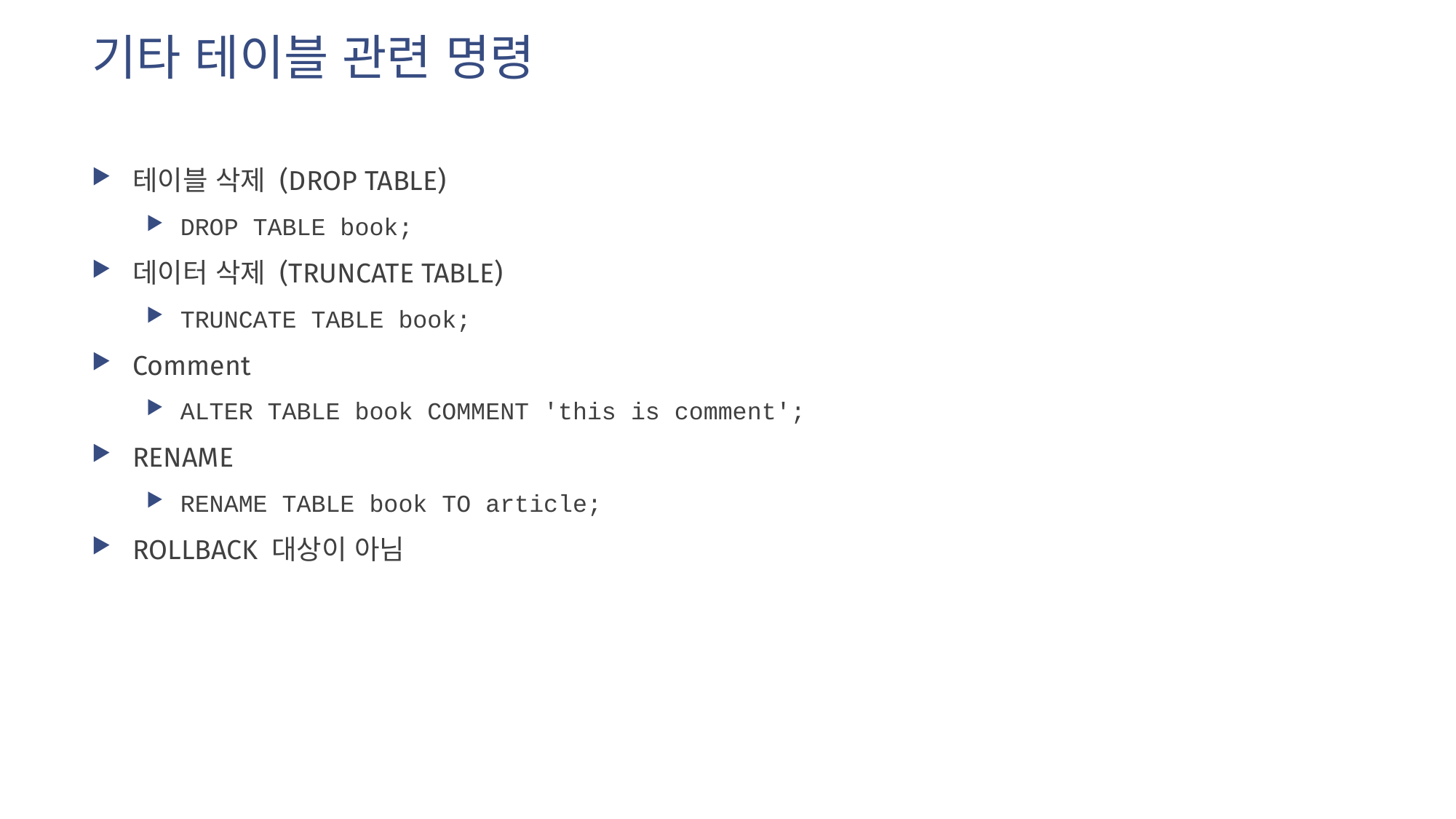

# 기타 테이블 관련 명령
테이블 삭제 (DROP TABLE)
DROP TABLE book;
데이터 삭제 (TRUNCATE TABLE)
TRUNCATE TABLE book;
Comment
ALTER TABLE book COMMENT 'this is comment';
RENAME
RENAME TABLE book TO article;
ROLLBACK 대상이 아님